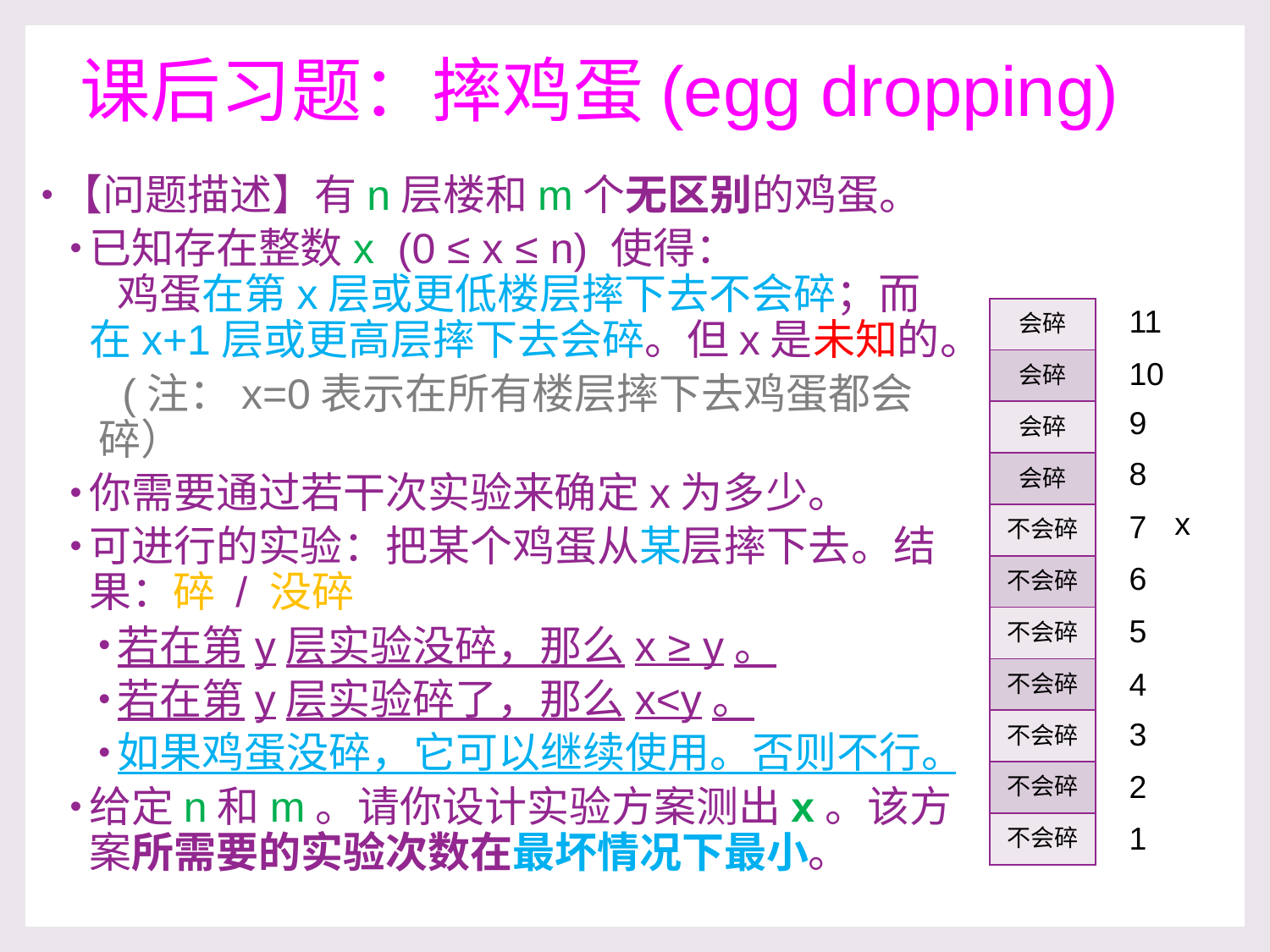

# 课后习题：摔鸡蛋(egg dropping)
【问题描述】有n层楼和m个无区别的鸡蛋。
已知存在整数x  (0 ≤ x ≤ n) 使得：
   鸡蛋在第x层或更低楼层摔下去不会碎；而在x+1层或更高层摔下去会碎。但x是未知的。
  (注：x=0表示在所有楼层摔下去鸡蛋都会碎）
你需要通过若干次实验来确定x为多少。
可进行的实验：把某个鸡蛋从某层摔下去。结果：碎 / 没碎
若在第y层实验没碎，那么x ≥ y。
若在第y层实验碎了，那么x<y。
如果鸡蛋没碎，它可以继续使用。否则不行。
给定n和m。请你设计实验方案测出x。该方案所需要的实验次数在最坏情况下最小。

11
| 会碎 |
| --- |
| 会碎 |
| 会碎 |
| 会碎 |
| 不会碎 |
| 不会碎 |
| 不会碎 |
| 不会碎 |
| 不会碎 |
| 不会碎 |
| 不会碎 |
10
9
8
x
7
6
5
4
3
2
1